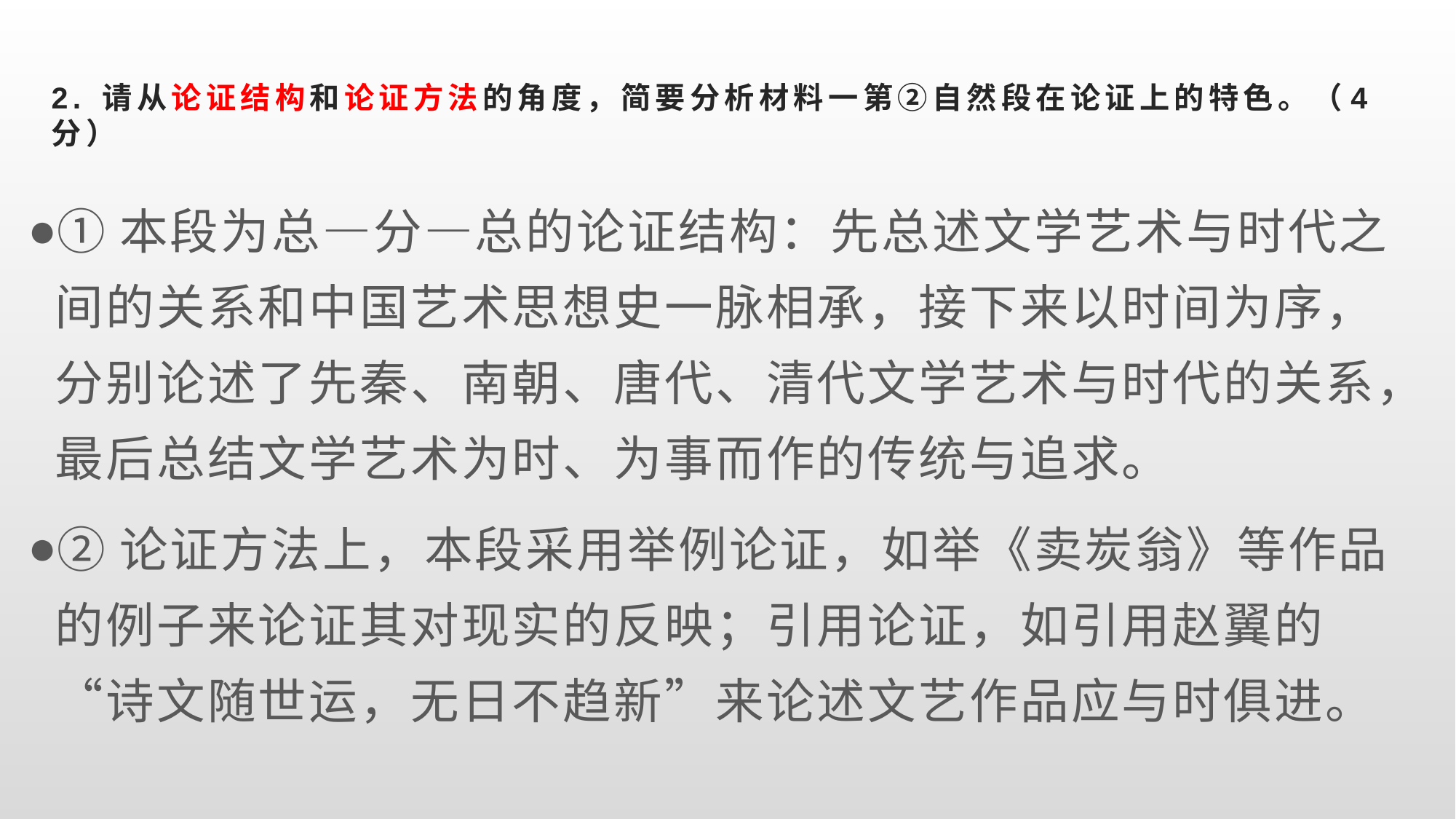

# 2. 请从论证结构和论证方法的角度，简要分析材料一第②自然段在论证上的特色。（4分）
①本段为总—分—总的论证结构：先总述文学艺术与时代之间的关系和中国艺术思想史一脉相承，接下来以时间为序，分别论述了先秦、南朝、唐代、清代文学艺术与时代的关系，最后总结文学艺术为时、为事而作的传统与追求。
②论证方法上，本段采用举例论证，如举《卖炭翁》等作品的例子来论证其对现实的反映；引用论证，如引用赵翼的“诗文随世运，无日不趋新”来论述文艺作品应与时俱进。